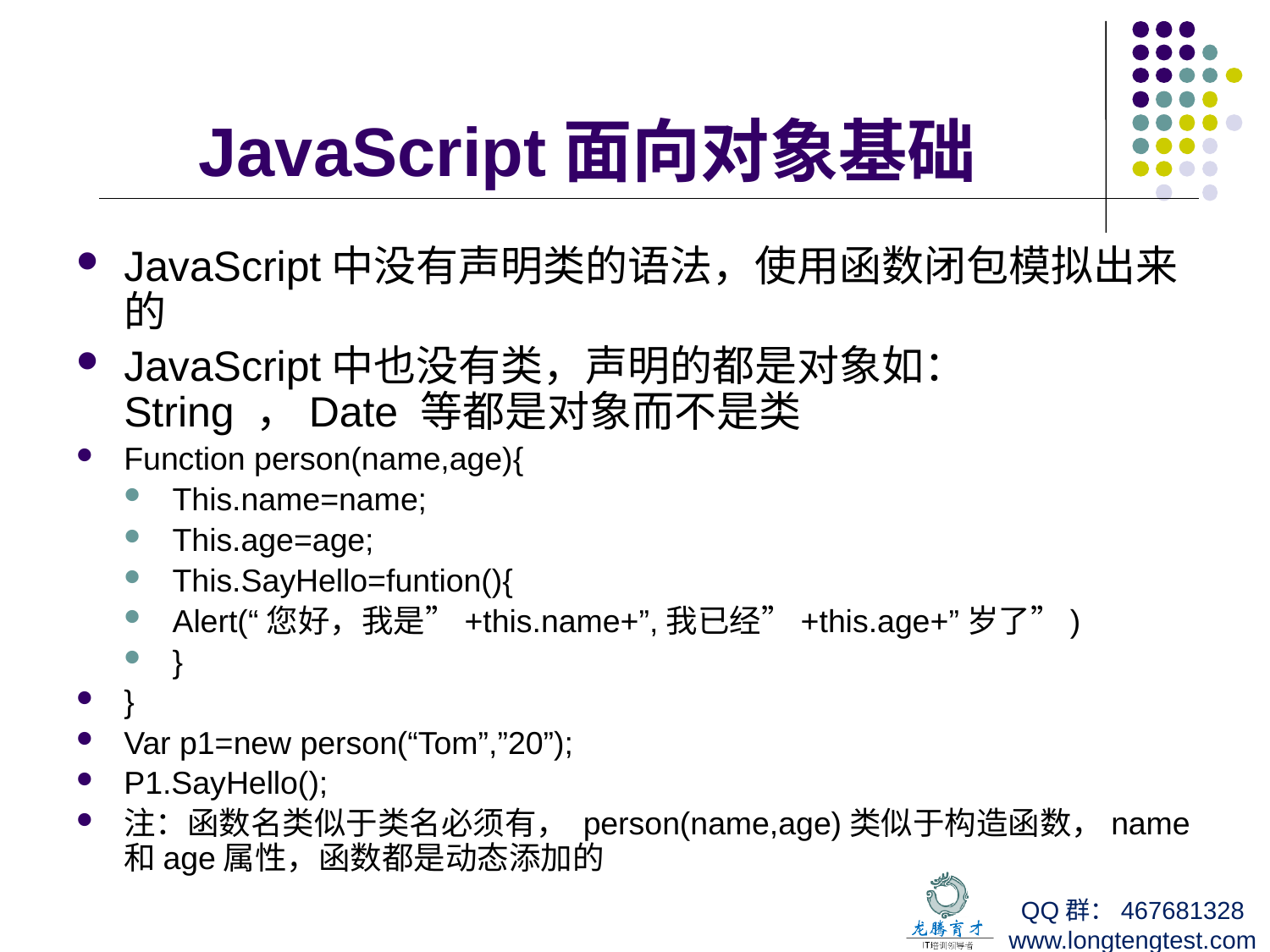

# JavaScript面向对象基础
JavaScript中没有声明类的语法，使用函数闭包模拟出来的
JavaScript中也没有类，声明的都是对象如：String ，Date 等都是对象而不是类
Function person(name,age){
This.name=name;
This.age=age;
This.SayHello=funtion(){
Alert(“您好，我是”+this.name+”,我已经”+this.age+”岁了”)
}
}
Var p1=new person(“Tom”,”20”);
P1.SayHello();
注：函数名类似于类名必须有， person(name,age)类似于构造函数，name和age属性，函数都是动态添加的